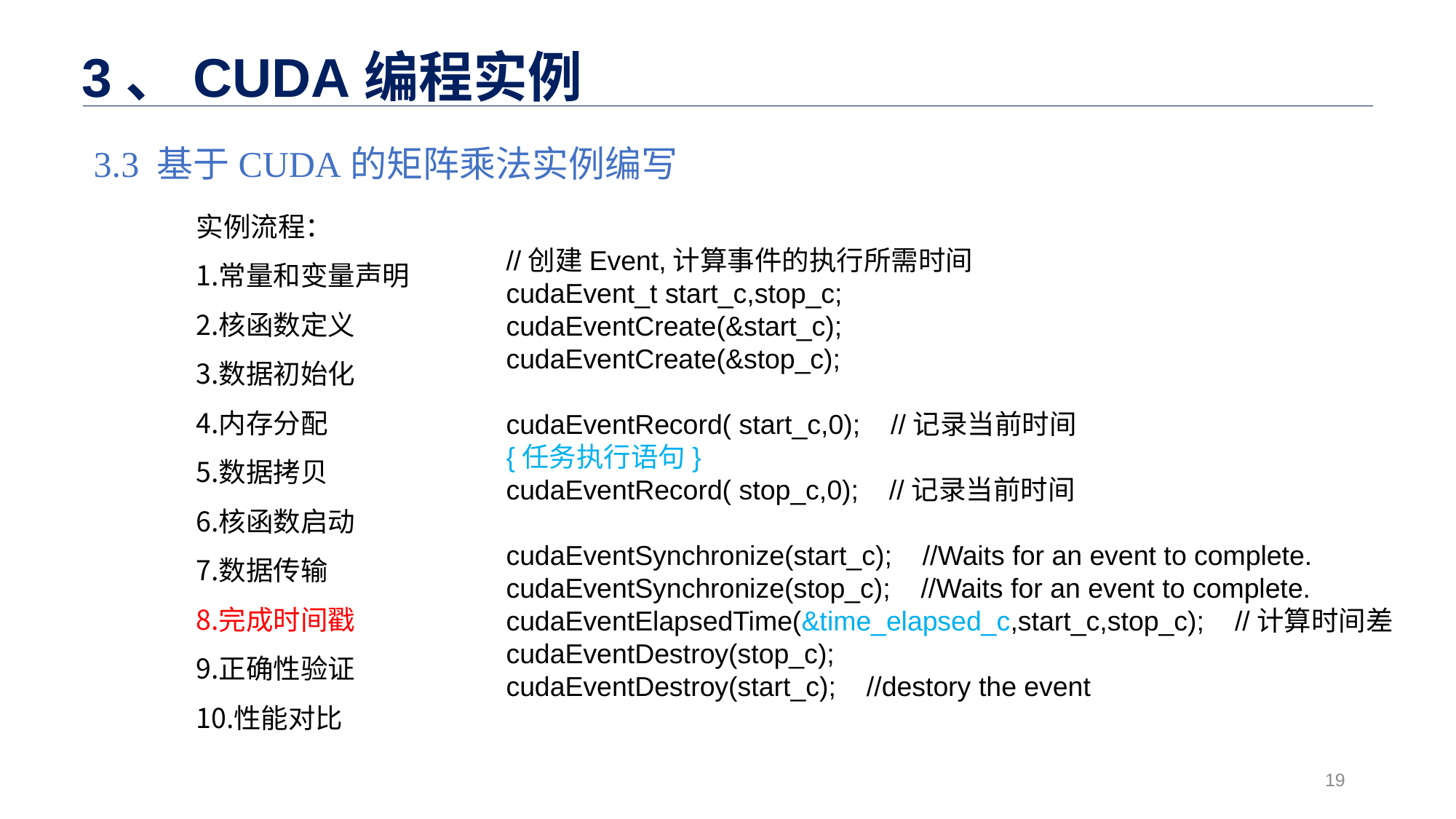

3、CUDA编程实例
#
3.3 基于CUDA的矩阵乘法实例编写
实例流程：
常量和变量声明
核函数定义
数据初始化
内存分配
数据拷贝
核函数启动
数据传输
完成时间戳
正确性验证
性能对比

    //创建Event,计算事件的执行所需时间
    cudaEvent_t start_c,stop_c;
    cudaEventCreate(&start_c);
    cudaEventCreate(&stop_c);

    cudaEventRecord( start_c,0);    //记录当前时间
    {任务执行语句}
    cudaEventRecord( stop_c,0);    //记录当前时间
    cudaEventSynchronize(start_c);    //Waits for an event to complete.
    cudaEventSynchronize(stop_c);    //Waits for an event to complete.
    cudaEventElapsedTime(&time_elapsed_c,start_c,stop_c);    //计算时间差
    cudaEventDestroy(stop_c);
    cudaEventDestroy(start_c);    //destory the event

19